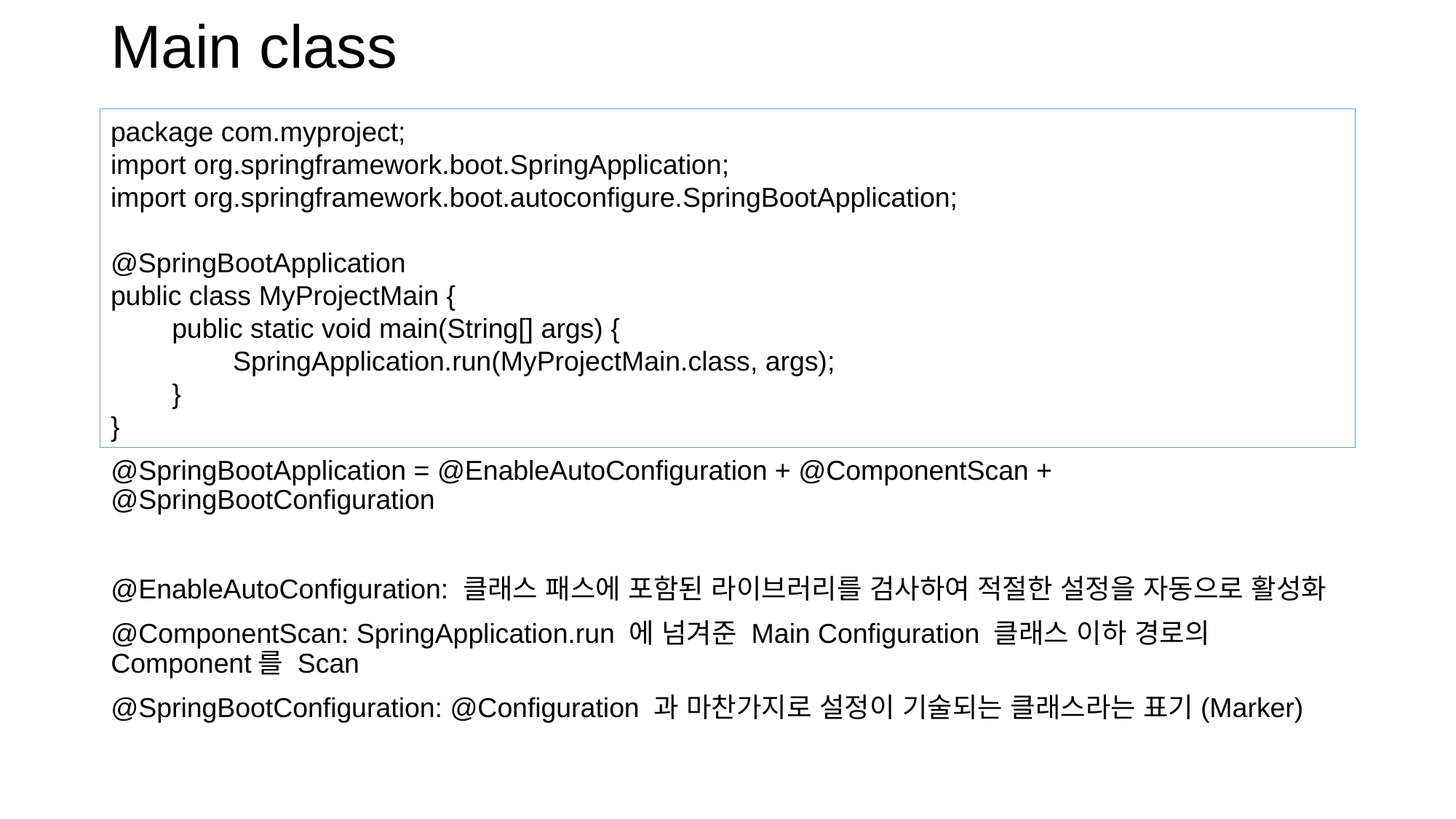

# Main class
package com.myproject;
import org.springframework.boot.SpringApplication;
import org.springframework.boot.autoconfigure.SpringBootApplication;

@SpringBootApplication
public class MyProjectMain {
        public static void main(String[] args) {
                SpringApplication.run(MyProjectMain.class, args);
        }
}
@SpringBootApplication = @EnableAutoConfiguration + @ComponentScan + @SpringBootConfiguration

@EnableAutoConfiguration: 클래스 패스에 포함된 라이브러리를 검사하여 적절한 설정을 자동으로 활성화
@ComponentScan: SpringApplication.run 에 넘겨준 Main Configuration 클래스 이하 경로의 Component를 Scan
@SpringBootConfiguration: @Configuration 과 마찬가지로 설정이 기술되는 클래스라는 표기(Marker)